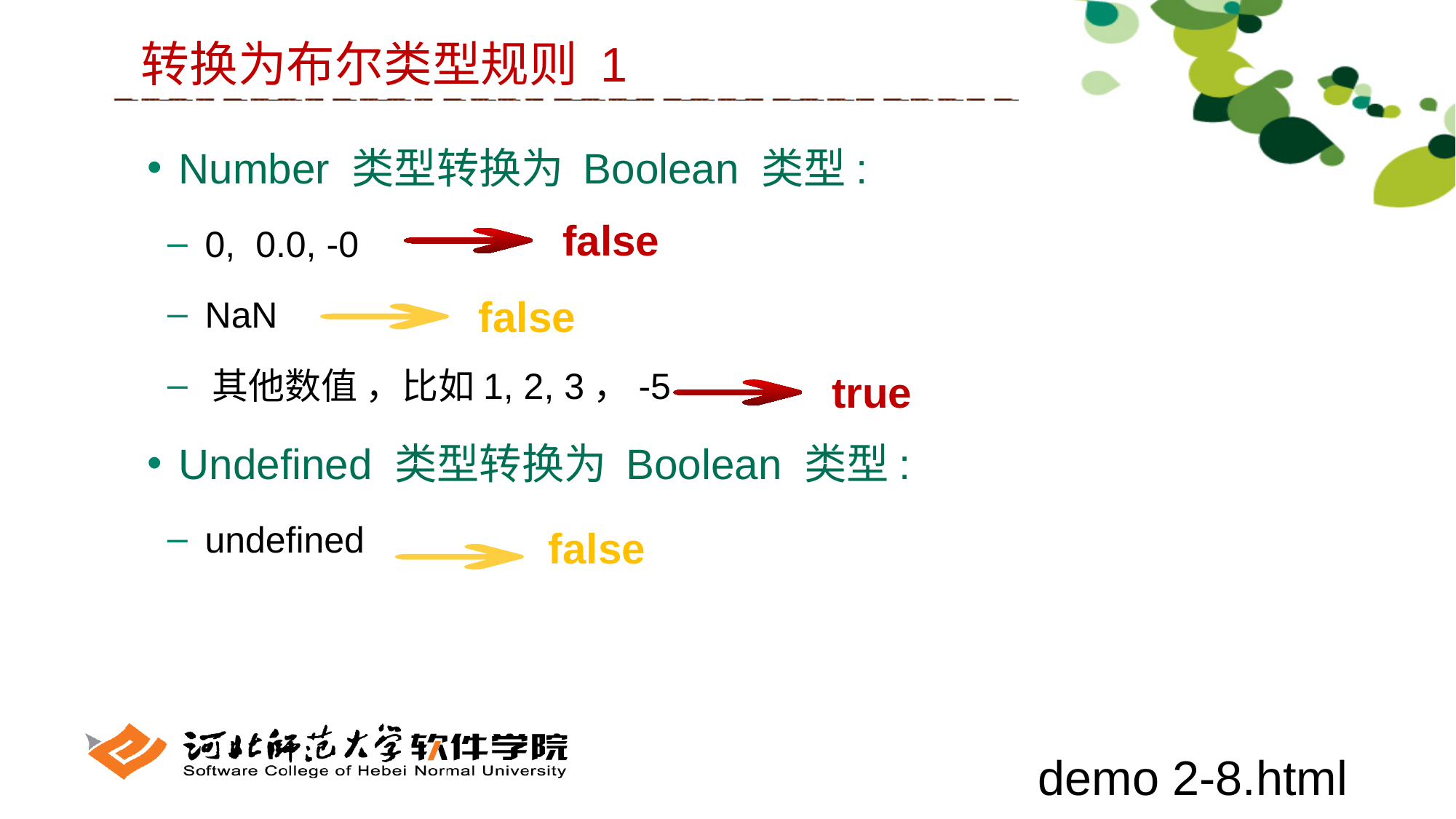

转换为布尔类型规则 1
 Number 类型转换为 Boolean 类型:
 0,  0.0, -0
 NaN
 其他数值 ，比如1, 2, 3，-5
 Undefined 类型转换为 Boolean 类型:
 undefined

false

false

true

false

demo 2-8.html